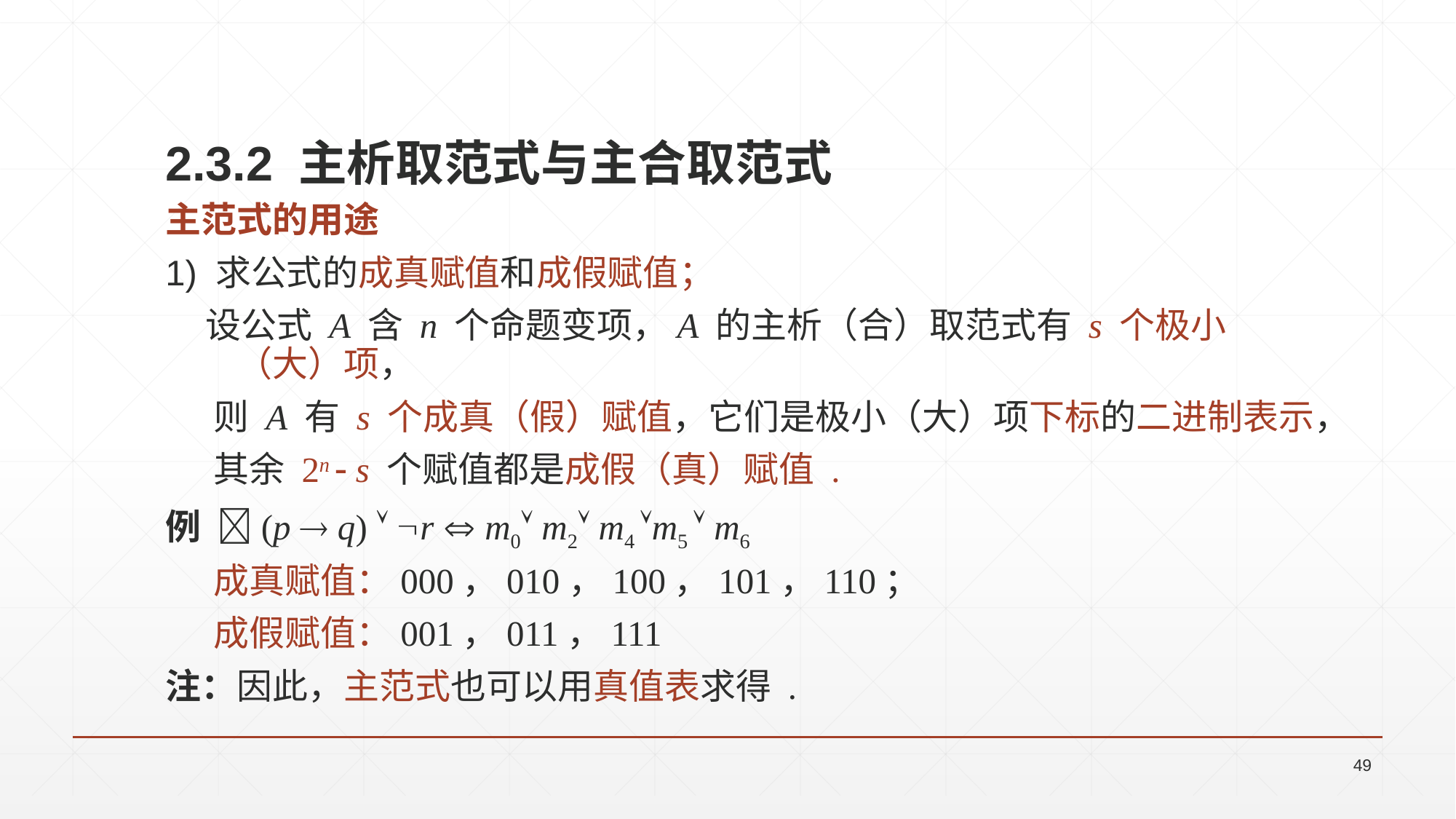

2.3.2 主析取范式与主合取范式
主范式的用途
1) 求公式的成真赋值和成假赋值；
    设公式 A 含 n 个命题变项，A 的主析（合）取范式有 s 个极小（大）项，
     则 A 有 s 个成真（假）赋值，它们是极小（大）项下标的二进制表示，
     其余 2n − s 个赋值都是成假（真）赋值 .
例  ¬(p → q) ∨ ¬r ⇔ m0∨ m2∨ m4 ∨m5 ∨ m6
     成真赋值：000，010，100，101，110；
     成假赋值：001，011，111
注：因此，主范式也可以用真值表求得 .
49